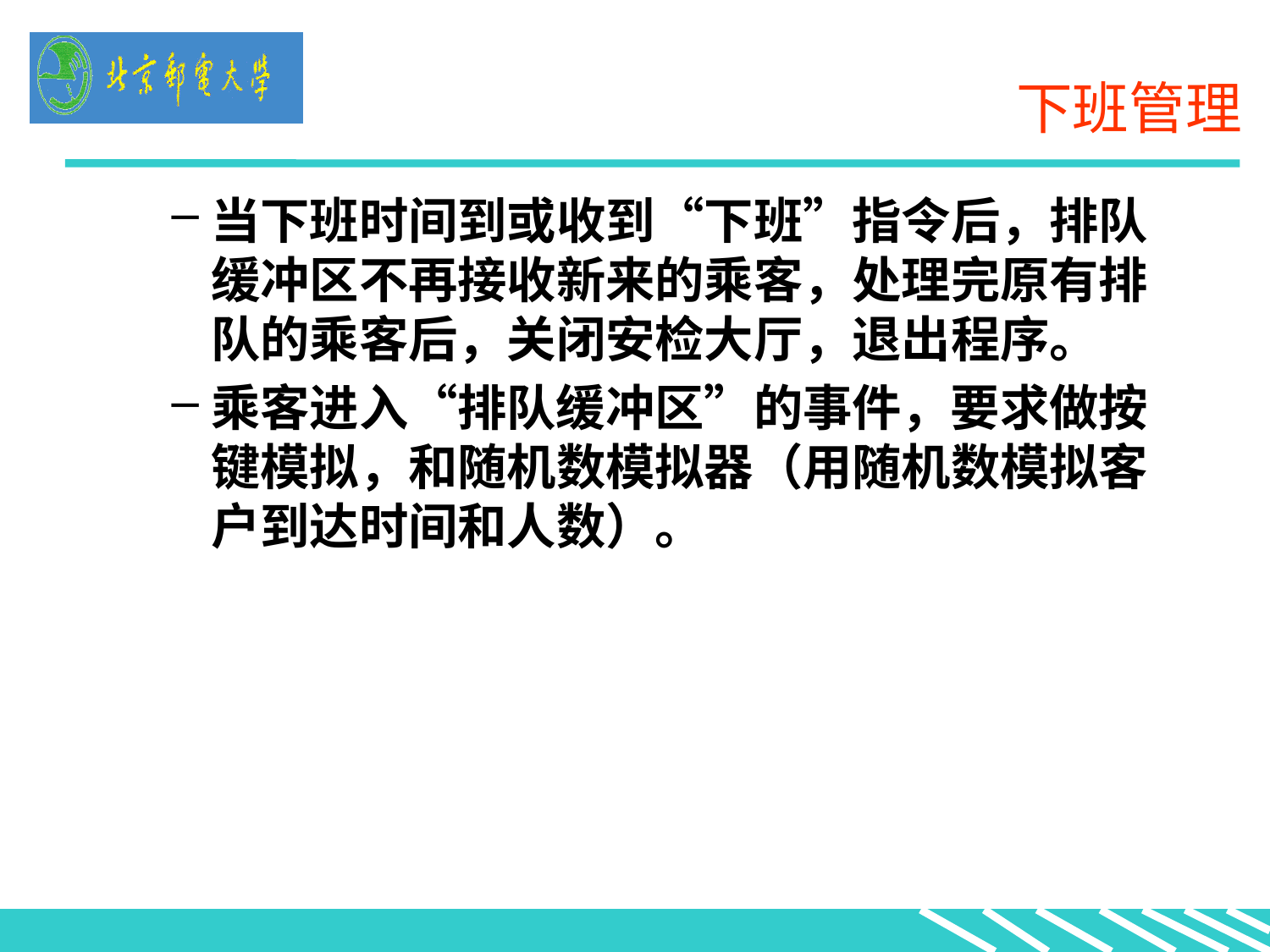

# 下班管理
当下班时间到或收到“下班”指令后，排队缓冲区不再接收新来的乘客，处理完原有排队的乘客后，关闭安检大厅，退出程序。
乘客进入“排队缓冲区”的事件，要求做按键模拟，和随机数模拟器（用随机数模拟客户到达时间和人数）。

6